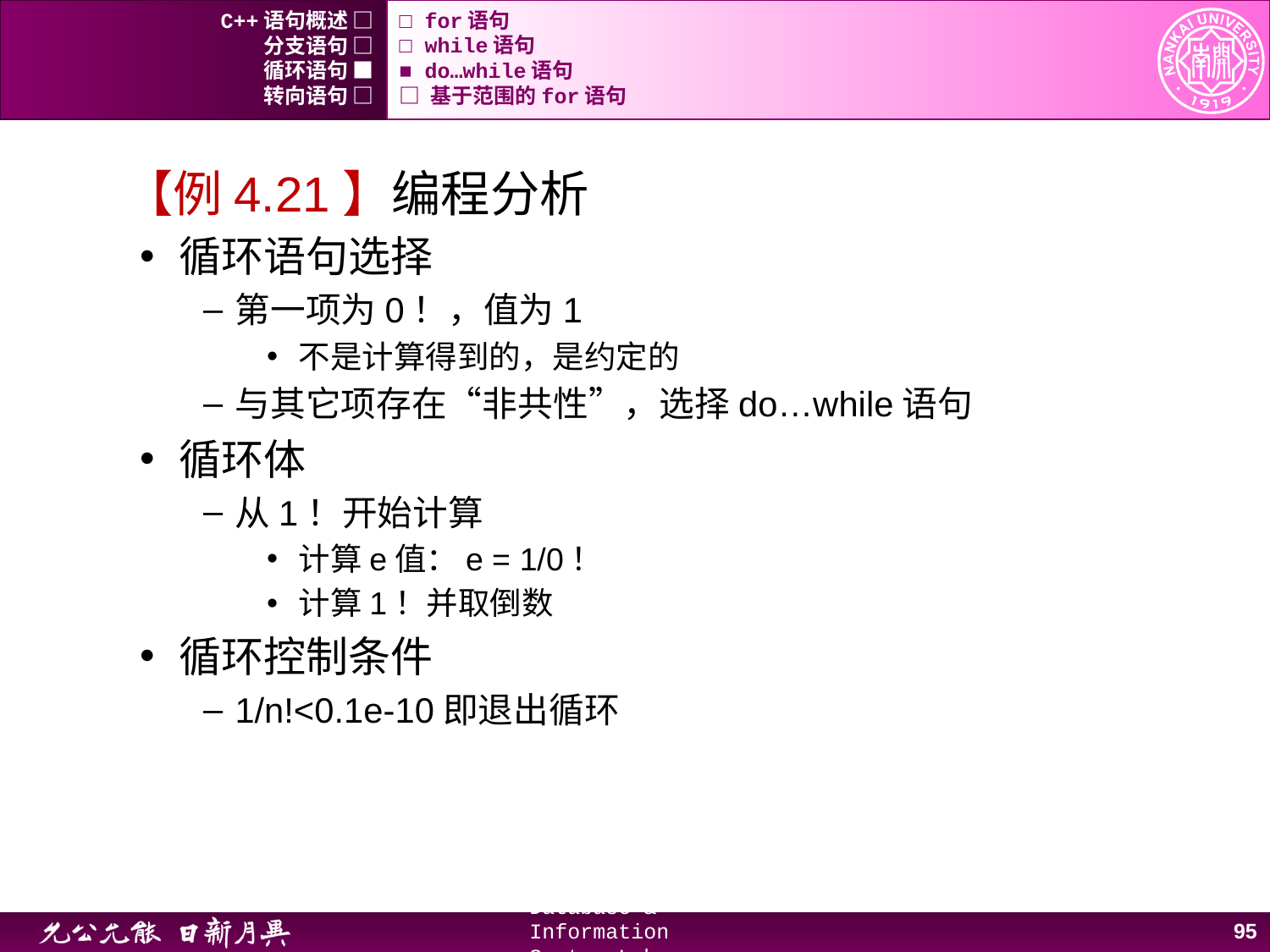

C++语句概述 □
□ for语句
分支语句 □
□ while语句
循环语句 ■
■ do…while语句
转向语句 □
□ 基于范围的for语句
【例4.21】编程分析
循环语句选择
第一项为0！，值为1
不是计算得到的，是约定的
与其它项存在“非共性”，选择do…while语句
循环体
从1！开始计算
计算e值：e = 1/0！
计算1！并取倒数
循环控制条件
1/n!<0.1e-10即退出循环
Database & Information System Lab
95